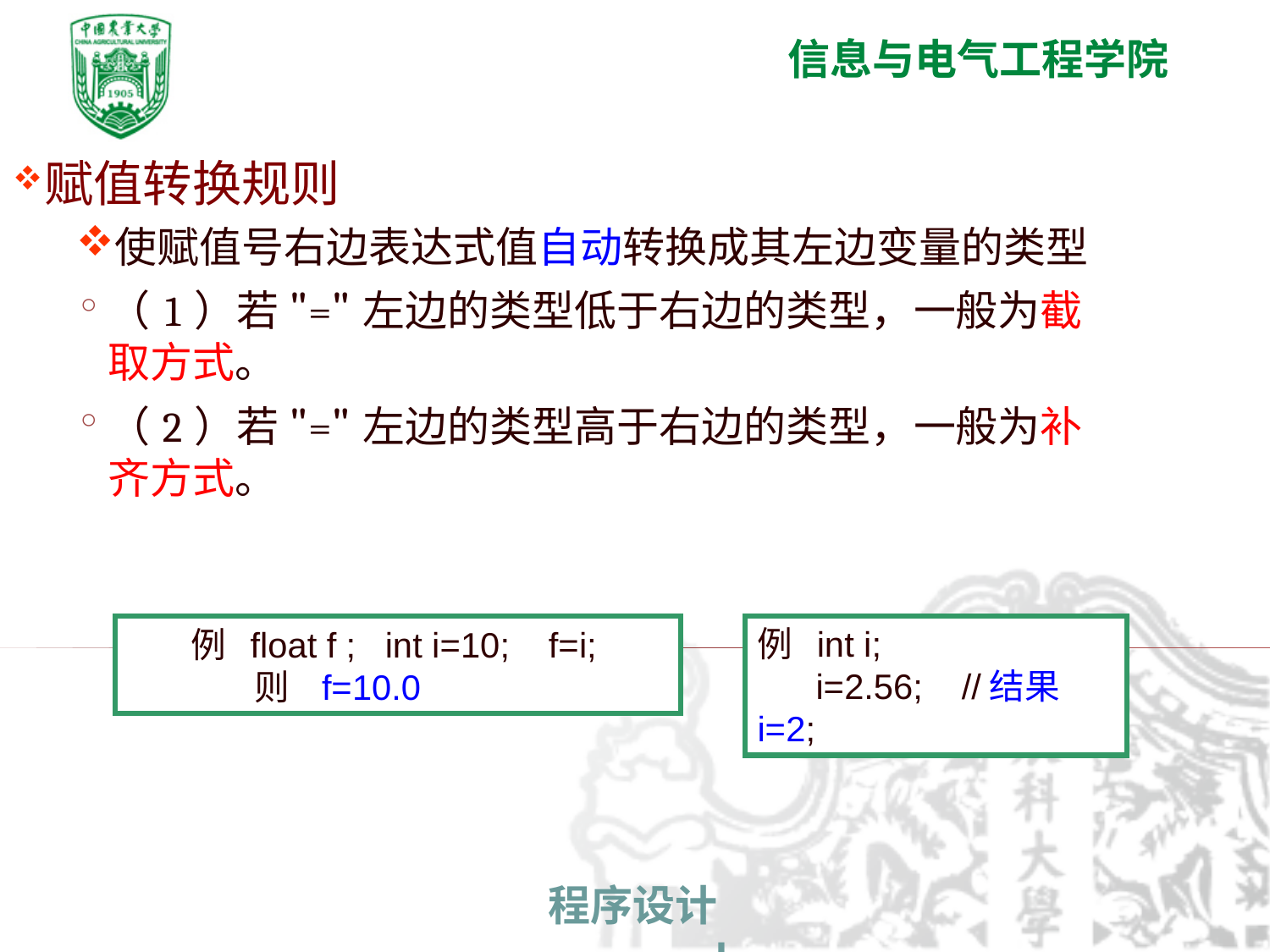

赋值转换规则
使赋值号右边表达式值自动转换成其左边变量的类型
（1）若"="左边的类型低于右边的类型，一般为截取方式。
（2）若"="左边的类型高于右边的类型，一般为补齐方式。

例  float f ;   int i=10;    f=i;
则   f=10.0
例  int i;
      i=2.56;    //结果i=2;